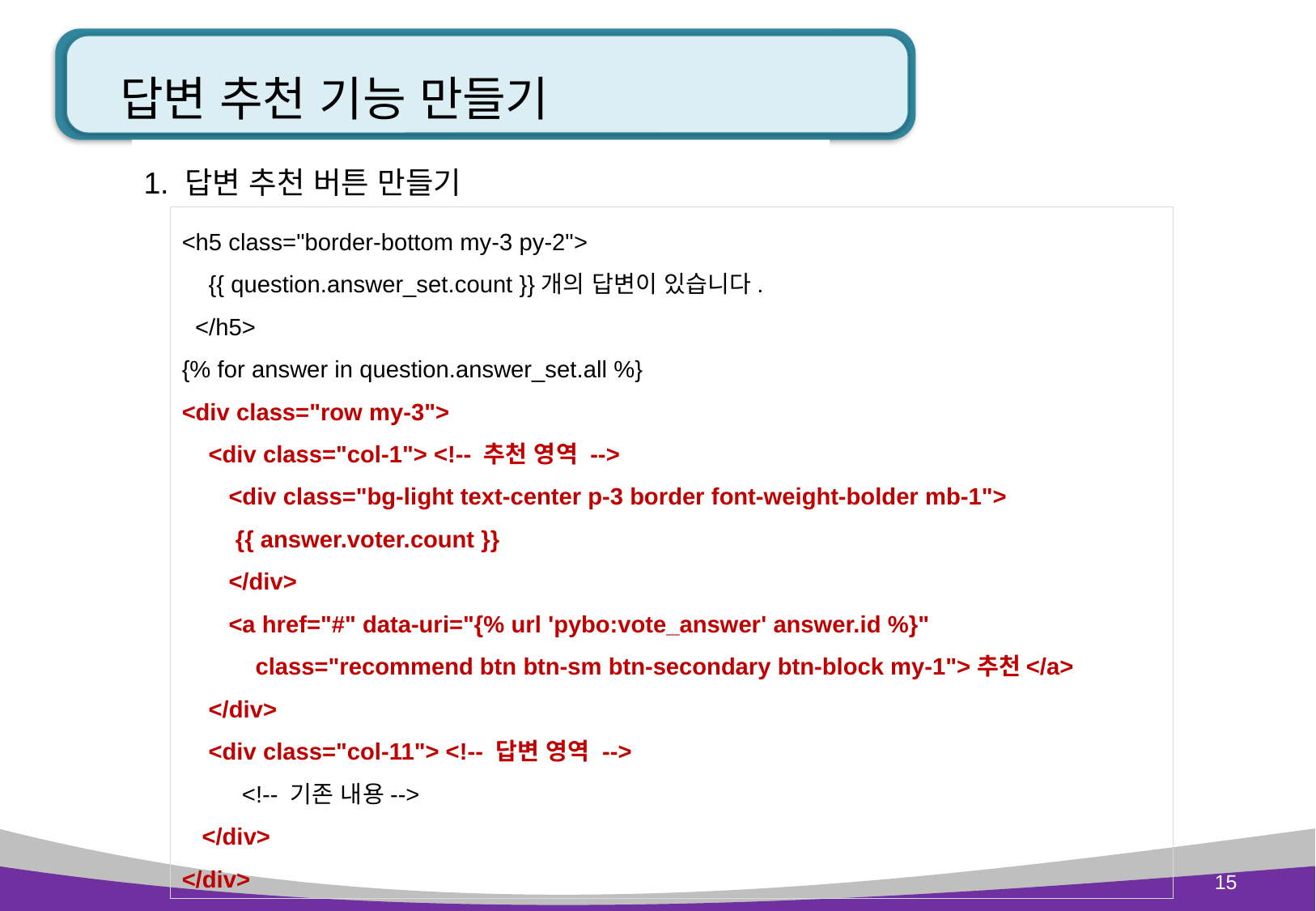

# 답변 추천 기능 만들기
1. 답변 추천 버튼 만들기
<h5 class="border-bottom my-3 py-2">
    {{ question.answer_set.count }}개의 답변이 있습니다.
  </h5>
{% for answer in question.answer_set.all %}
<div class="row my-3">
    <div class="col-1"> <!-- 추천 영역 -->
       <div class="bg-light text-center p-3 border font-weight-bolder mb-1">
        {{ answer.voter.count }}
       </div>
       <a href="#" data-uri="{% url 'pybo:vote_answer' answer.id %}"
           class="recommend btn btn-sm btn-secondary btn-block my-1">추천</a>
    </div>
    <div class="col-11"> <!-- 답변 영역 -->
         <!-- 기존 내용-->
   </div>
</div>
15